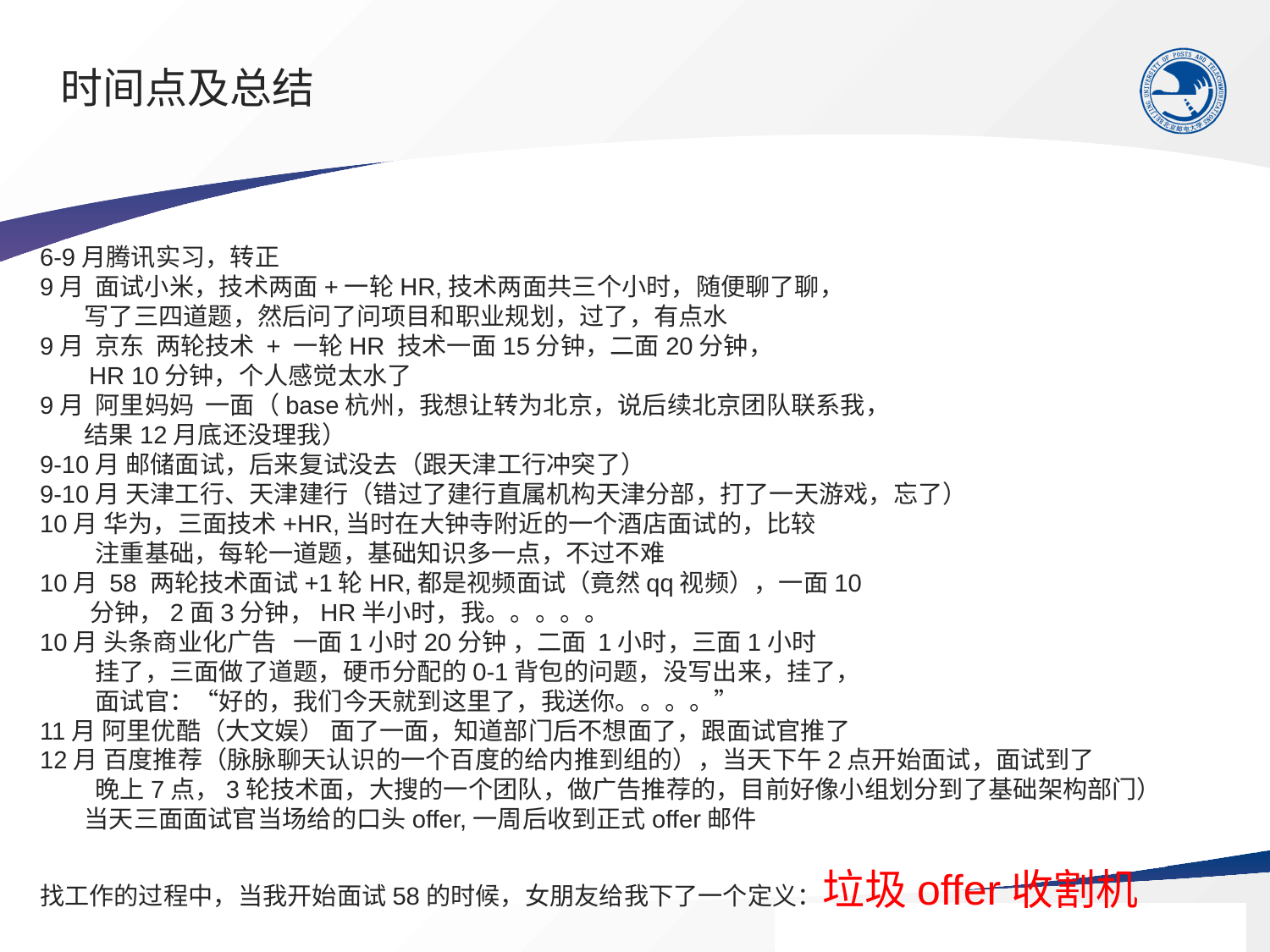

# 时间点及总结
6-9月腾讯实习，转正
9月  面试小米，技术两面+一轮HR,技术两面共三个小时，随便聊了聊，
       写了三四道题，然后问了问项目和职业规划，过了，有点水
9月  京东  两轮技术 + 一轮HR 技术一面15分钟，二面20分钟，
       HR 10分钟，个人感觉太水了
9月  阿里妈妈  一面（base杭州，我想让转为北京，说后续北京团队联系我，
       结果12月底还没理我）
9-10月 邮储面试，后来复试没去（跟天津工行冲突了）
9-10月 天津工行、天津建行（错过了建行直属机构天津分部，打了一天游戏，忘了）
10月 华为，三面技术+HR,当时在大钟寺附近的一个酒店面试的，比较
         注重基础，每轮一道题，基础知识多一点，不过不难
10月 58 两轮技术面试+1轮HR,都是视频面试（竟然qq视频），一面10
        分钟，2面3分钟，HR半小时，我。。。。。
10月 头条商业化广告   一面1小时20分钟 ，二面 1小时，三面1小时
         挂了，三面做了道题，硬币分配的0-1背包的问题，没写出来，挂了，
         面试官：“好的，我们今天就到这里了，我送你。。。。”
11月 阿里优酷（大文娱） 面了一面，知道部门后不想面了，跟面试官推了
12月 百度推荐（脉脉聊天认识的一个百度的给内推到组的），当天下午2点开始面试，面试到了
         晚上7点，3轮技术面，大搜的一个团队，做广告推荐的，目前好像小组划分到了基础架构部门）
       当天三面面试官当场给的口头offer,一周后收到正式offer邮件

找工作的过程中，当我开始面试58的时候，女朋友给我下了一个定义：垃圾offer收割机